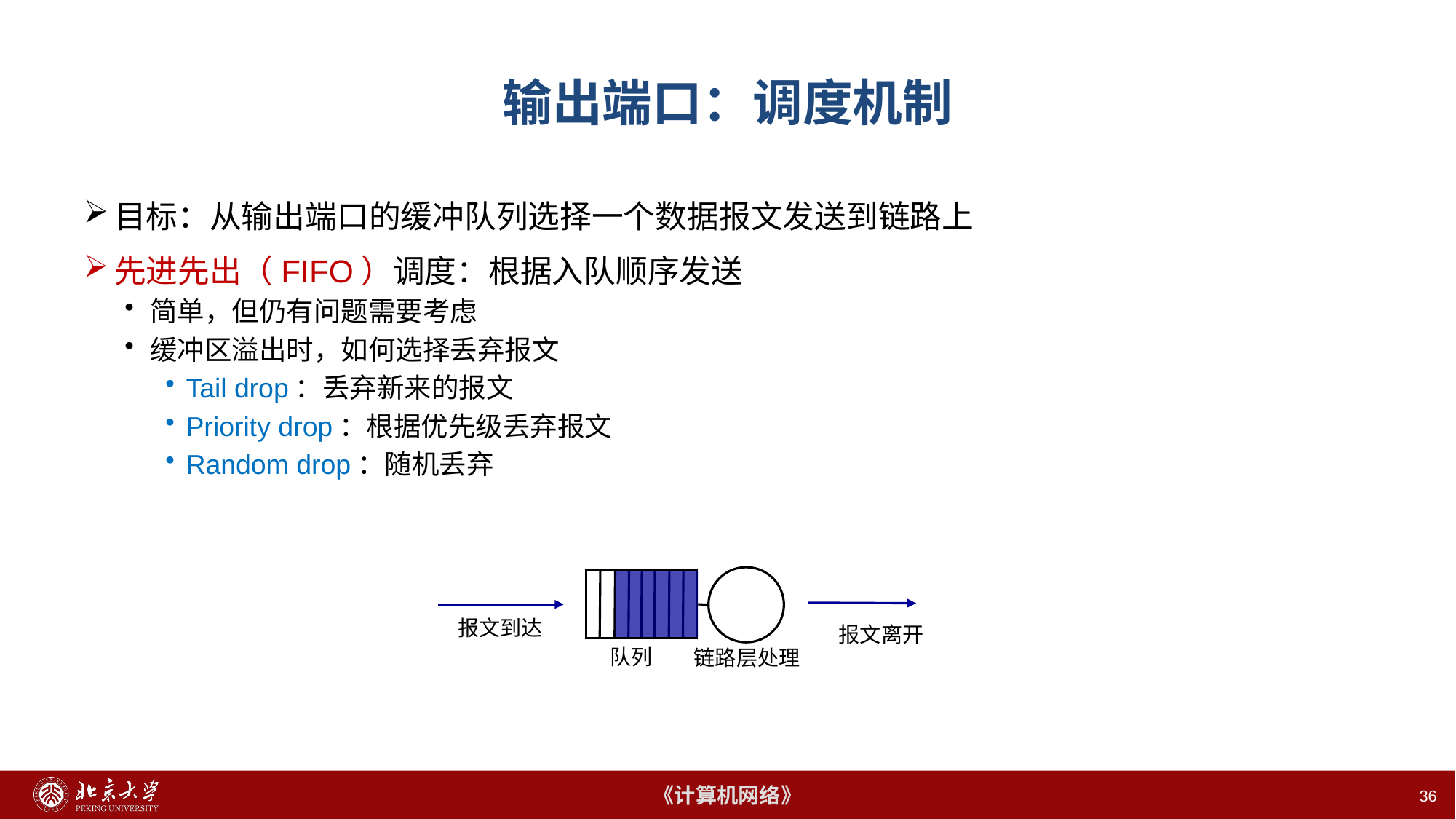

# 输出端口：调度机制
目标：从输出端口的缓冲队列选择一个数据报文发送到链路上
先进先出（FIFO）调度：根据入队顺序发送
简单，但仍有问题需要考虑
缓冲区溢出时，如何选择丢弃报文
Tail drop：丢弃新来的报文
Priority drop：根据优先级丢弃报文
Random drop：随机丢弃

报文到达
报文离开
队列
链路层处理
36